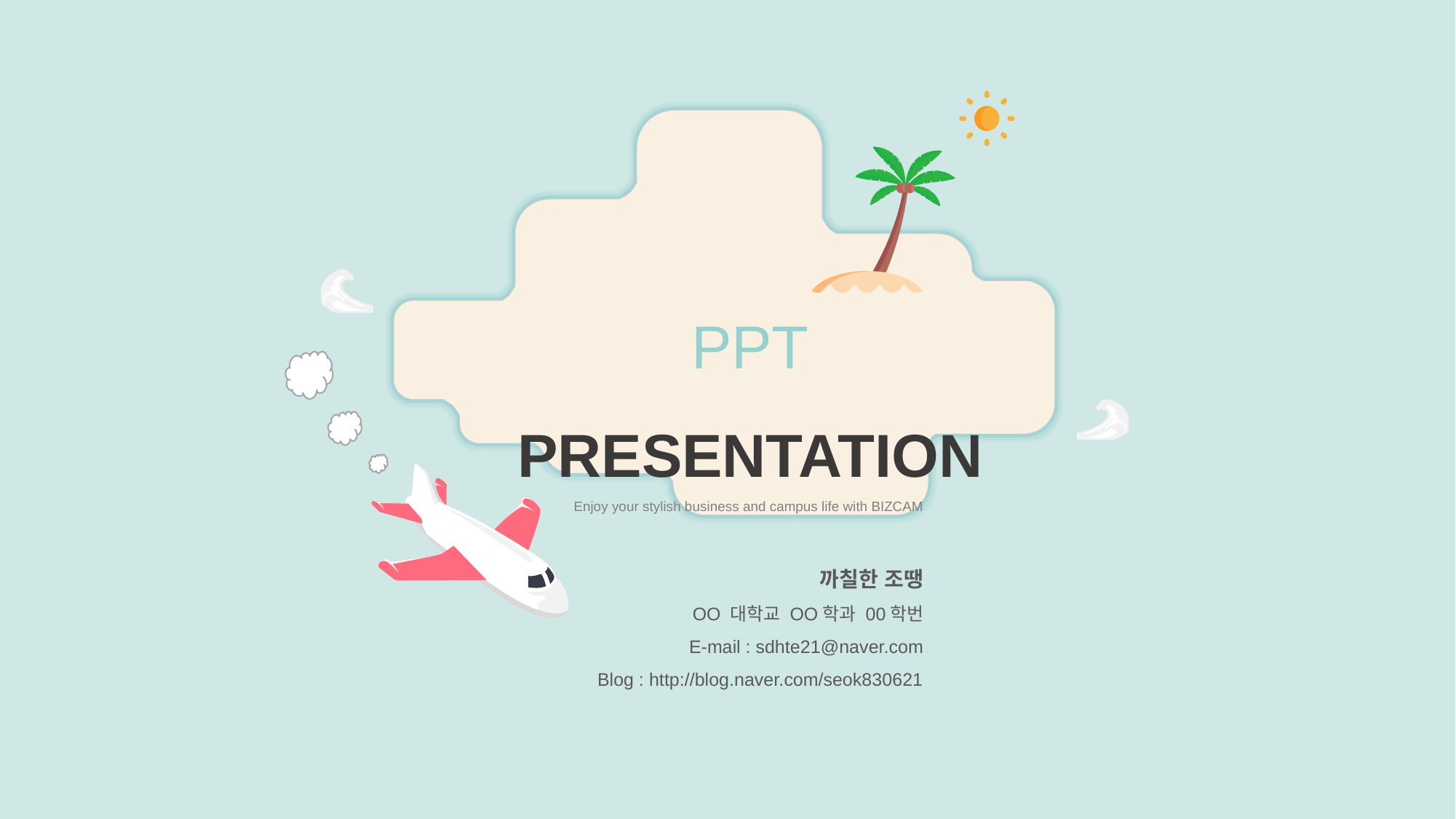

PPT PRESENTATION
Enjoy your stylish business and campus life with BIZCAM

까칠한 조땡
OO 대학교 OO학과 00학번
E-mail : sdhte21@naver.com
Blog : http://blog.naver.com/seok830621